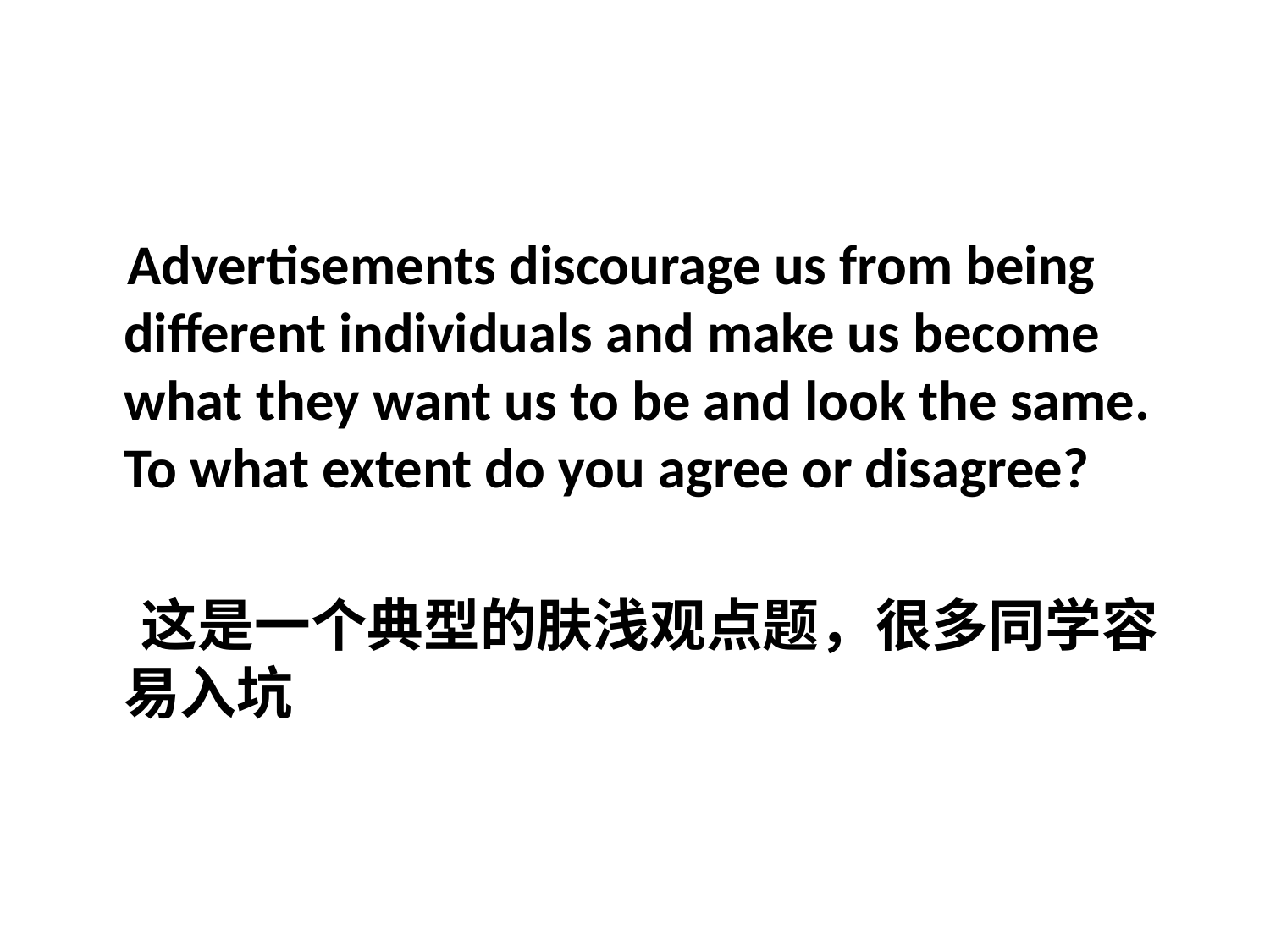

#
    Advertisements discourage us from being different individuals and make us become what they want us to be and look the same. To what extent do you agree or disagree?

    这是一个典型的肤浅观点题，很多同学容易入坑